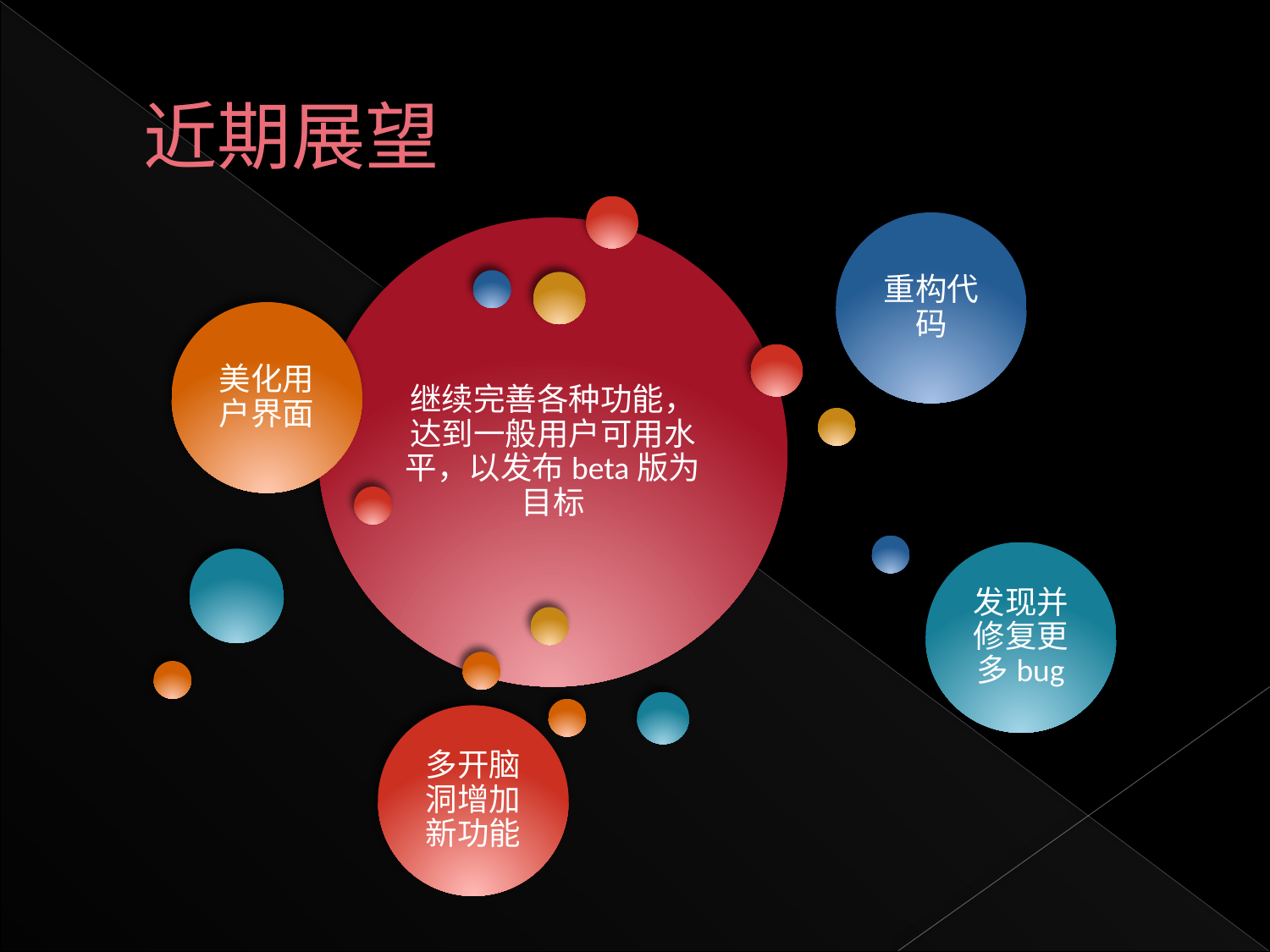

# 近期展望
继续完善各种功能，达到一般用户可用水平，以发布beta版为目标
美化用户界面
重构代码
发现并修复更多bug
多开脑洞增加新功能